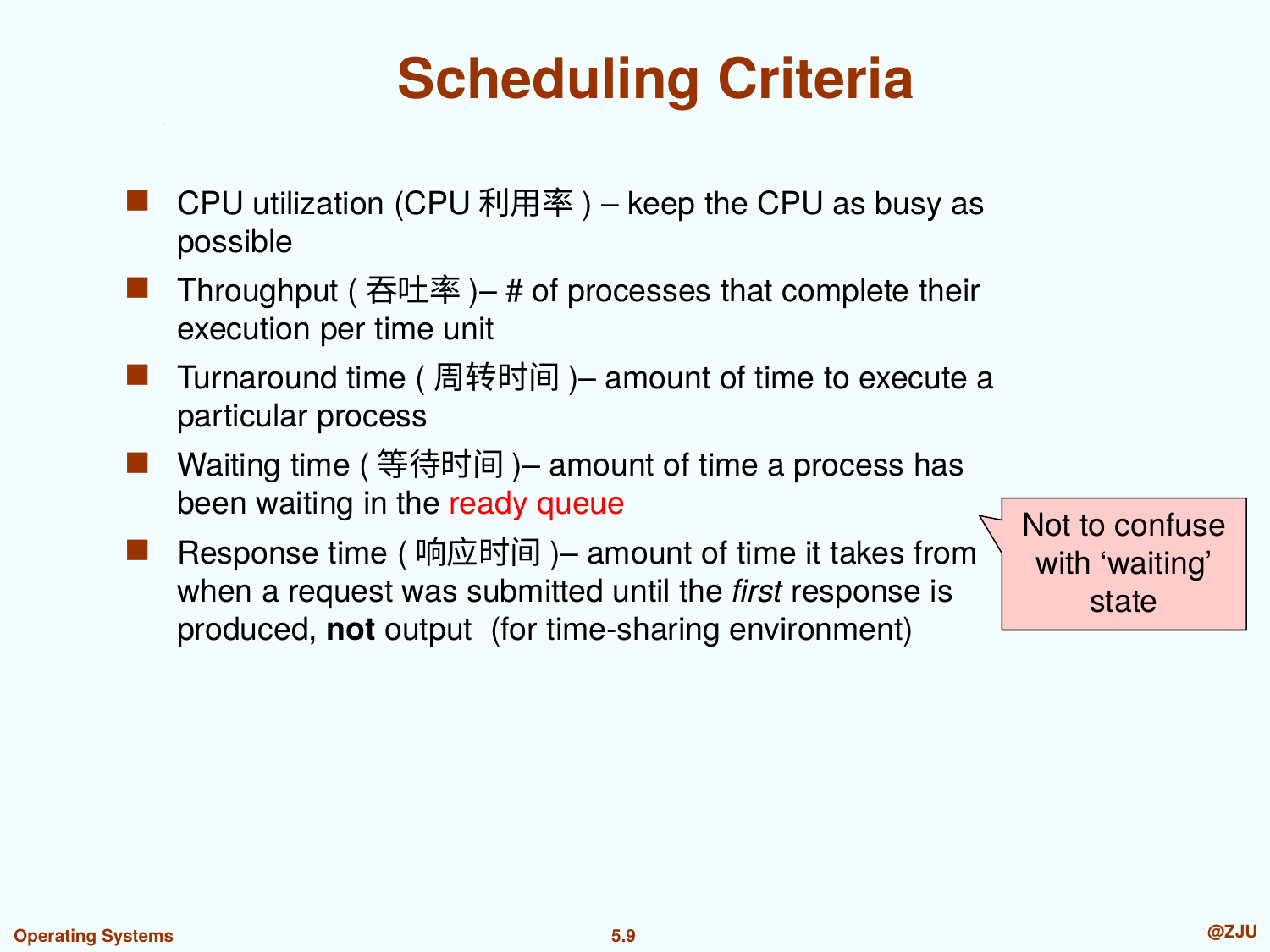

# Scheduling Criteria
CPU utilization (CPU利用率) – keep the CPU as busy as possible
Throughput (吞吐率)– # of processes that complete their execution per time unit
Turnaround time (周转时间)– amount of time to execute a particular process
Waiting time (等待时间)– amount of time a process has been waiting in the ready queue
Response time (响应时间)– amount of time it takes from when a request was submitted until the first response is produced, not output  (for time-sharing environment)
Not to confuse with ‘waiting’ state